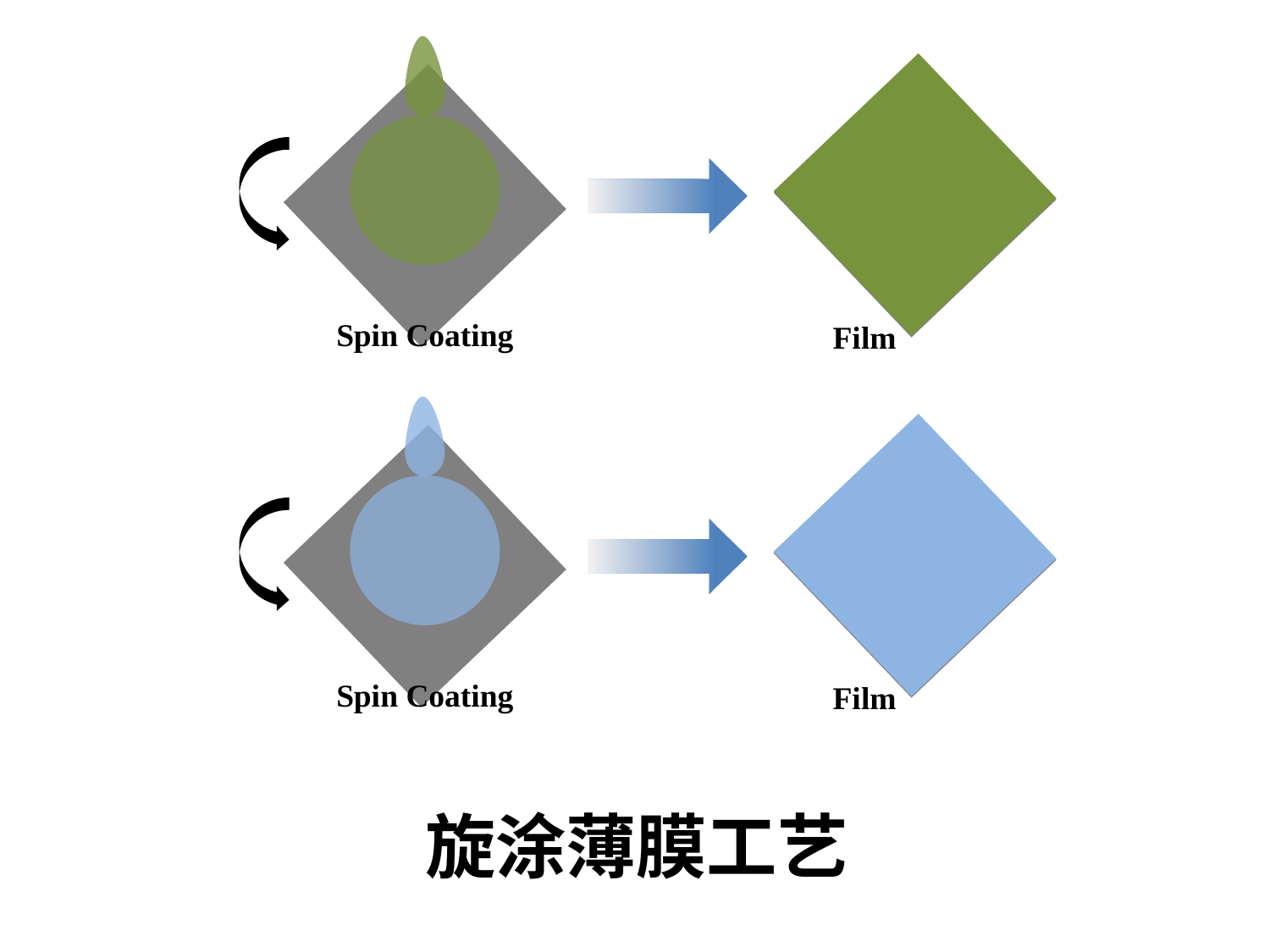

Spin Coating
Film

Spin Coating
Film
旋涂薄膜工艺